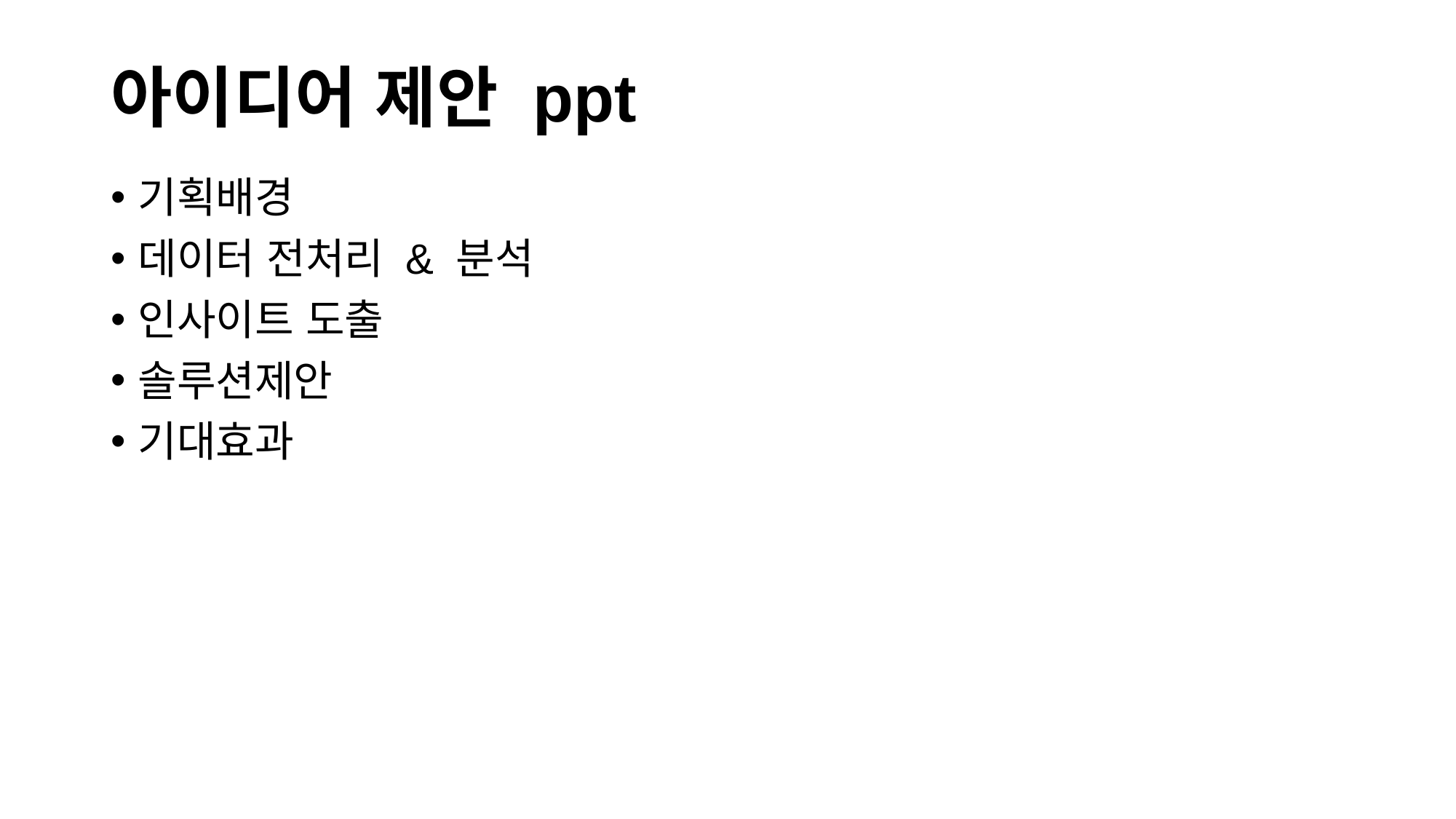

# 아이디어 제안 ppt
기획배경
데이터 전처리 & 분석
인사이트 도출
솔루션제안
기대효과